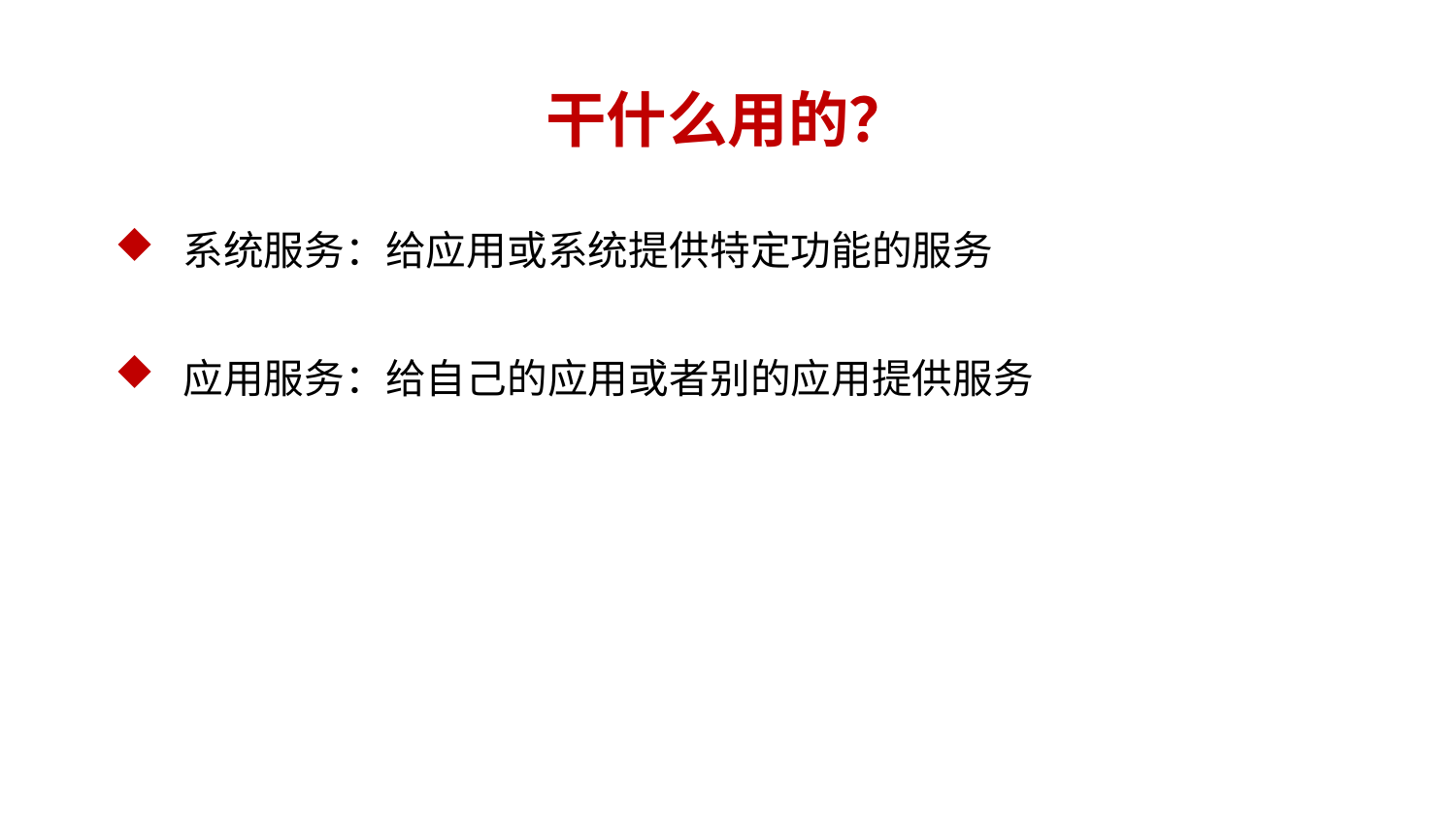

# 干什么用的？
  系统服务：给应用或系统提供特定功能的服务

  应用服务：给自己的应用或者别的应用提供服务